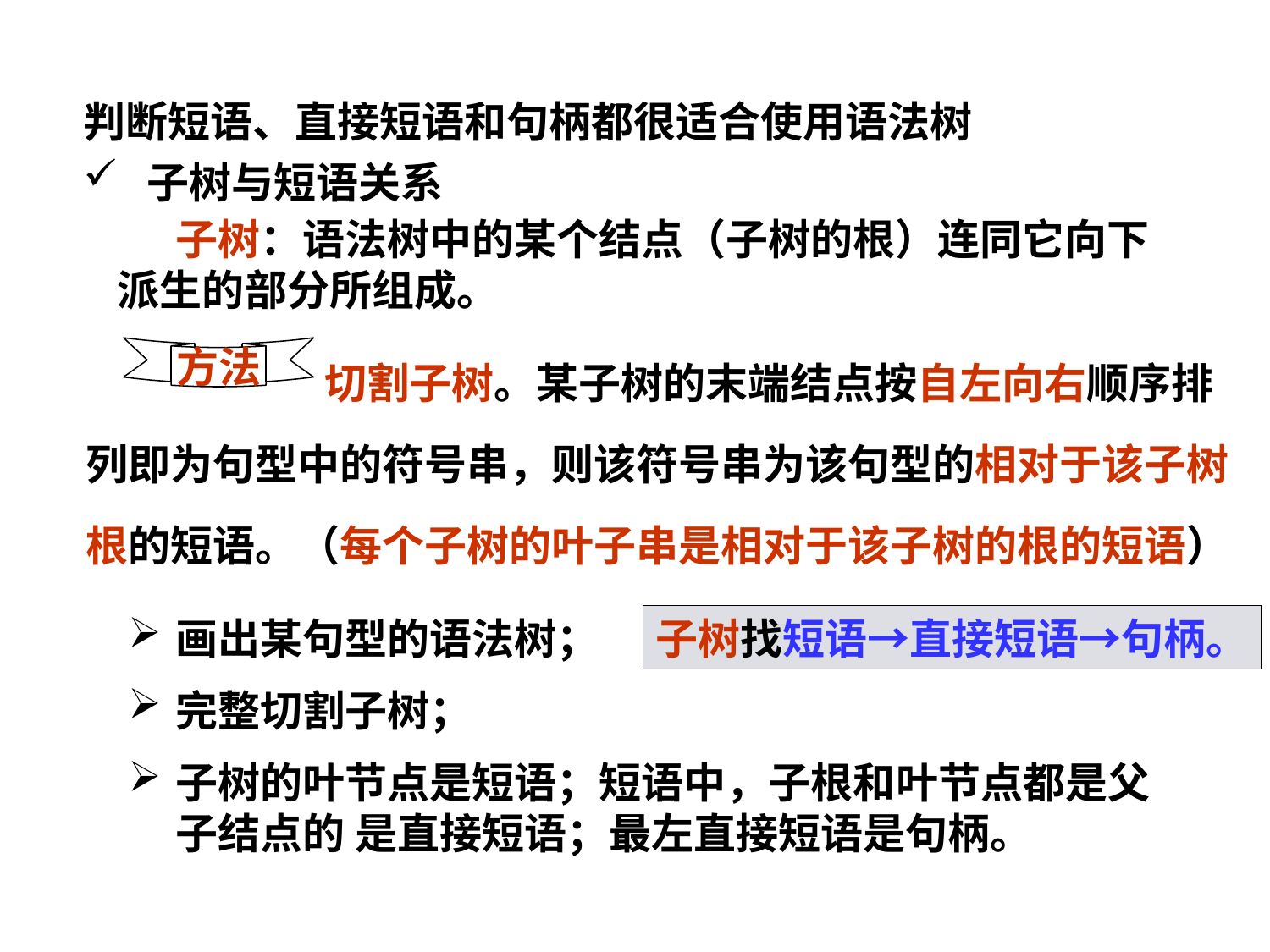

判断短语、直接短语和句柄都很适合使用语法树
子树与短语关系
     子树：语法树中的某个结点（子树的根）连同它向下派生的部分所组成。
                        切割子树。某子树的末端结点按自左向右顺序排列即为句型中的符号串，则该符号串为该句型的相对于该子树根的短语。（每个子树的叶子串是相对于该子树的根的短语）

方法

画出某句型的语法树；
完整切割子树；
子树的叶节点是短语；短语中，子根和叶节点都是父子结点的 是直接短语；最左直接短语是句柄。
子树找短语→直接短语→句柄。